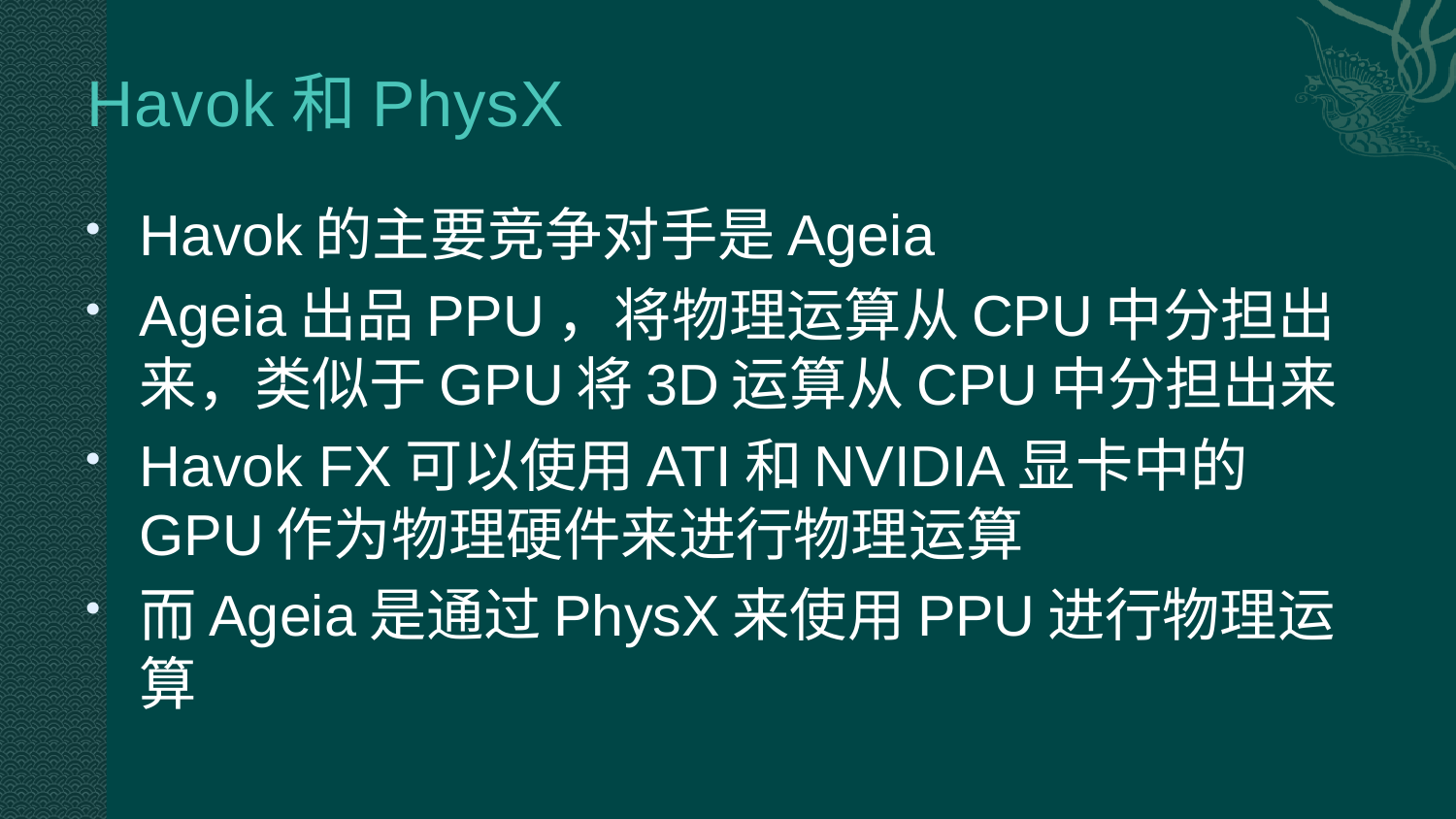

# Havok和PhysX
Havok的主要竞争对手是Ageia
Ageia出品PPU，将物理运算从CPU中分担出来，类似于GPU将3D运算从CPU中分担出来
Havok FX可以使用ATI和NVIDIA显卡中的GPU作为物理硬件来进行物理运算
而Ageia是通过PhysX来使用PPU进行物理运算